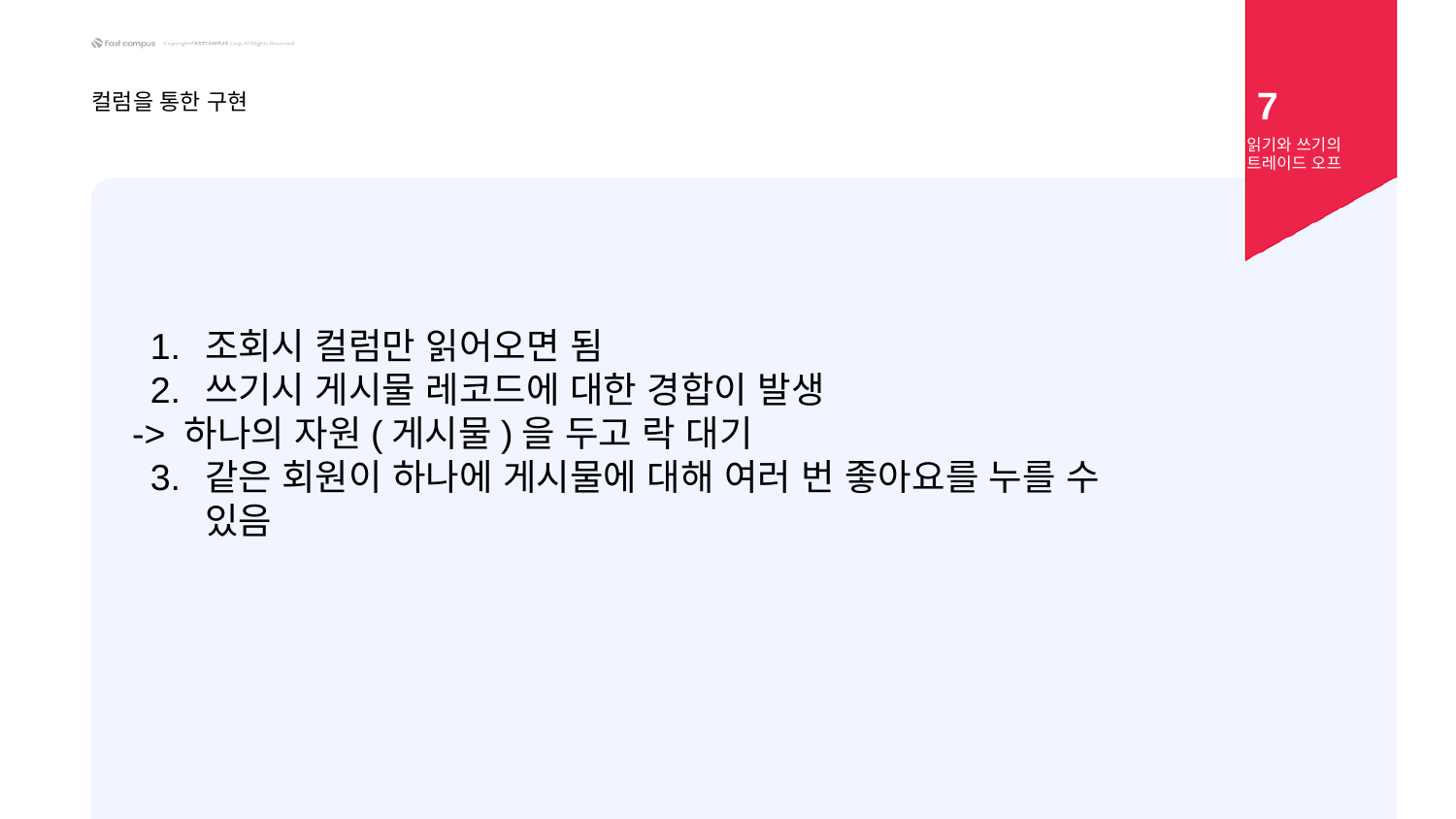

7
컬럼을 통한 구현
읽기와 쓰기의 트레이드 오프
조회시 컬럼만 읽어오면 됨
쓰기시 게시물 레코드에 대한 경합이 발생
-> 하나의 자원(게시물)을 두고 락 대기
같은 회원이 하나에 게시물에 대해 여러 번 좋아요를 누를 수 있음